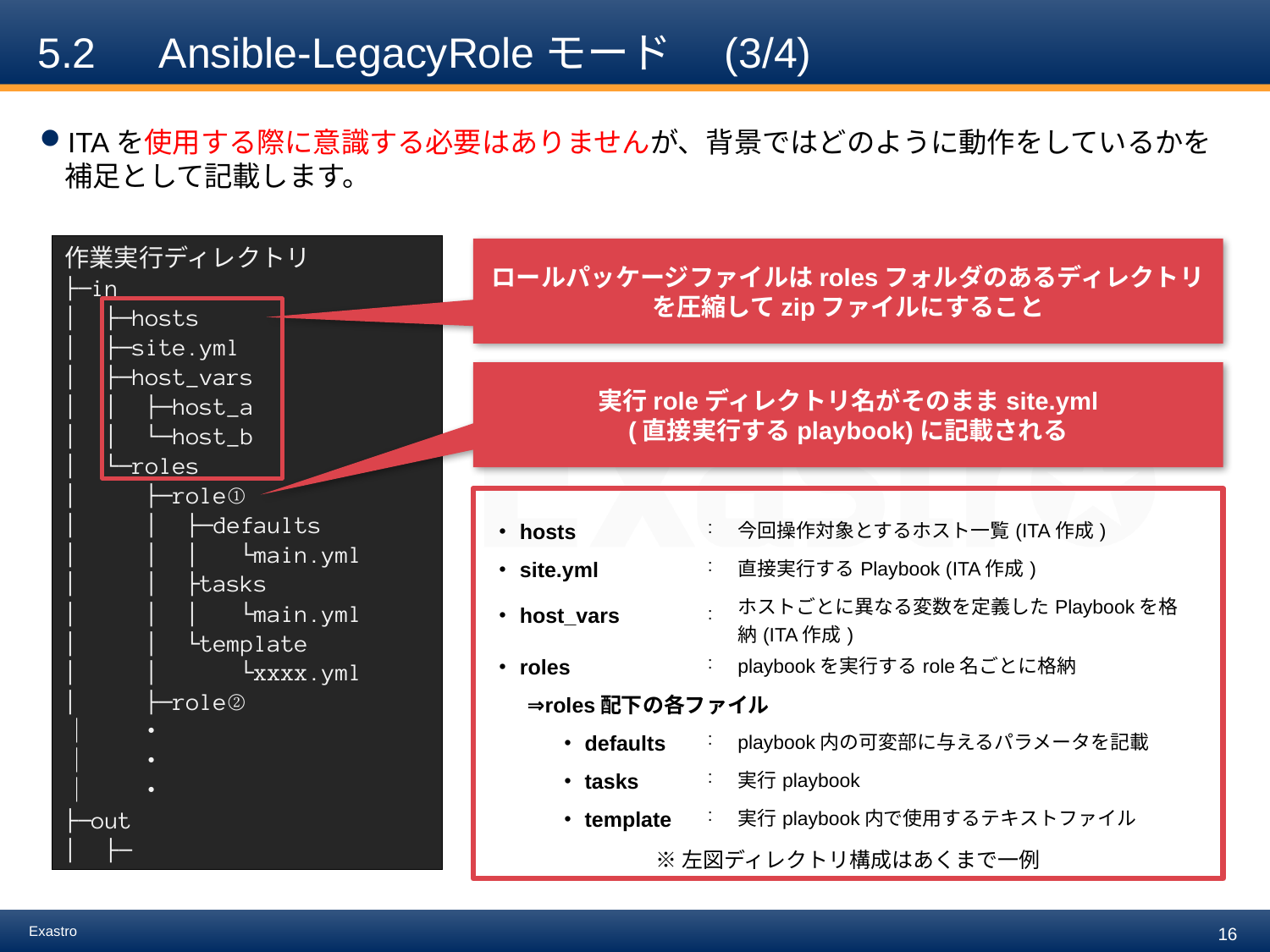

# 5.2　Ansible-LegacyRoleモード　(3/4)
ITAを使用する際に意識する必要はありませんが、背景ではどのように動作をしているかを補足として記載します。
作業実行ディレクトリ
├─in
│  ├─hosts
│  ├─site.yml
│  ├─host_vars
│  │  ├─host_a
│  │  └─host_b
│  └─roles
│     ├─role①
│     │  ├─defaults
│     │  │   └main.yml
│     │  ├tasks
│     │  │   └main.yml
│     │  └template
│     │      └xxxx.yml
│     ├─role②
│        ・
│        ・
│        ・
├─out
│  ├─
ロールパッケージファイルはrolesフォルダのあるディレクトリを圧縮してzipファイルにすること

実行roleディレクトリ名がそのままsite.yml
(直接実行するplaybook)に記載される

※左図ディレクトリ構成はあくまで一例
| ・hosts |  |  | : | 今回操作対象とするホスト一覧(ITA作成) |
| --- | --- | --- | --- | --- |
| ・site.yml |  |  | : | 直接実行するPlaybook (ITA作成) |
| ・host\_vars |  |  | : | ホストごとに異なる変数を定義したPlaybookを格納(ITA作成) |
| ・roles |  |  | : | playbookを実行するrole名ごとに格納 |
|  | ⇒roles配下の各ファイル |  |  |  |
|  |  | ・defaults | : | playbook内の可変部に与えるパラメータを記載 |
|  |  | ・tasks | : | 実行playbook |
|  |  | ・template | : | 実行playbook内で使用するテキストファイル |